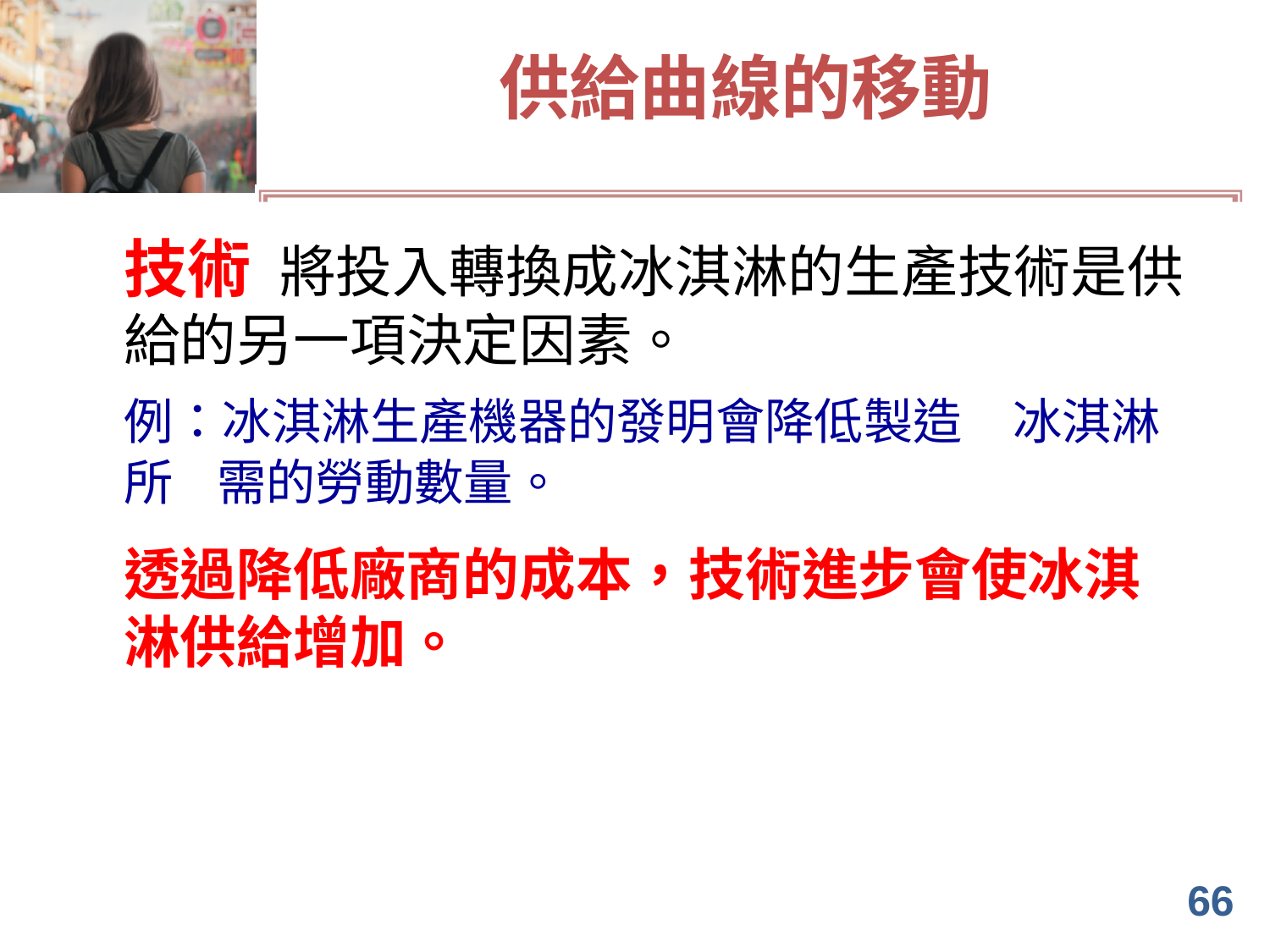

# 供給曲線的移動
	技術  將投入轉換成冰淇淋的生產技術是供給的另一項決定因素。
	例：冰淇淋生產機器的發明會降低製造	冰淇淋所    需的勞動數量。

	透過降低廠商的成本，技術進步會使冰淇淋供給增加。
66